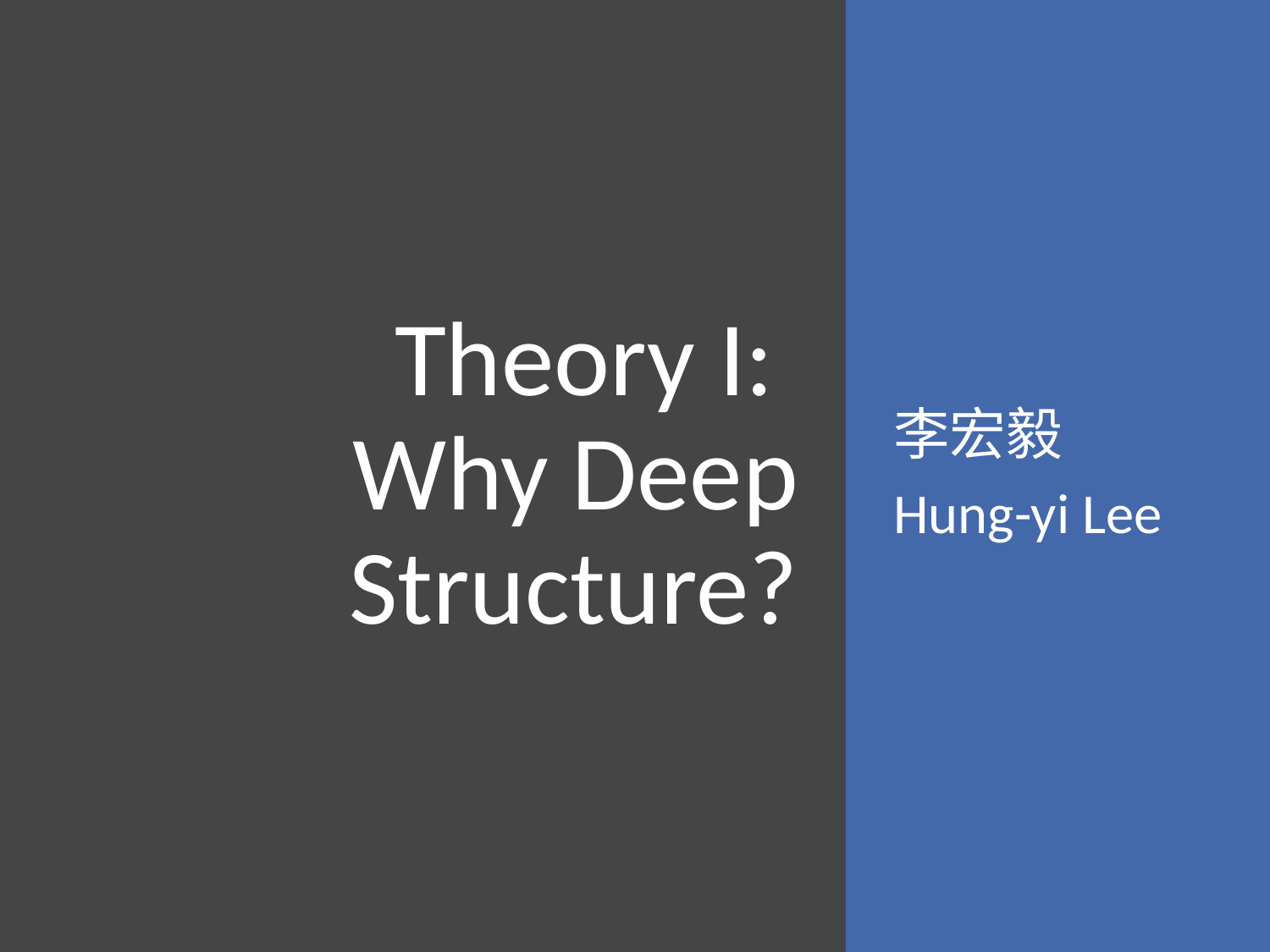

# Theory I: Why Deep Structure?
李宏毅
Hung-yi Lee